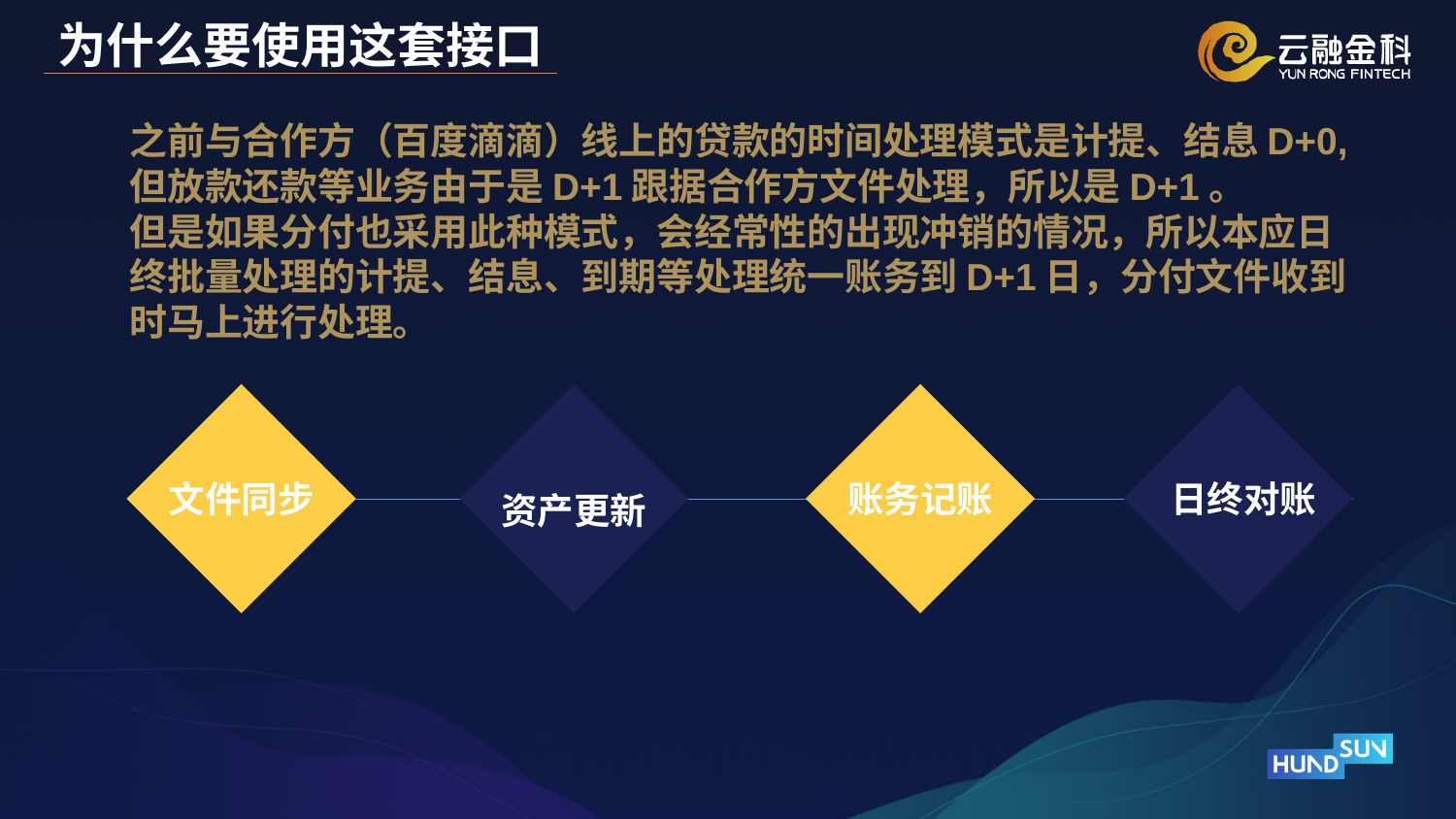

为什么要使用这套接口

之前与合作方（百度滴滴）线上的贷款的时间处理模式是计提、结息D+0,但放款还款等业务由于是D+1跟据合作方文件处理，所以是D+1。
但是如果分付也采用此种模式，会经常性的出现冲销的情况，所以本应日终批量处理的计提、结息、到期等处理统一账务到D+1日，分付文件收到时马上进行处理。

文件同步
账务记账
日终对账
资产更新